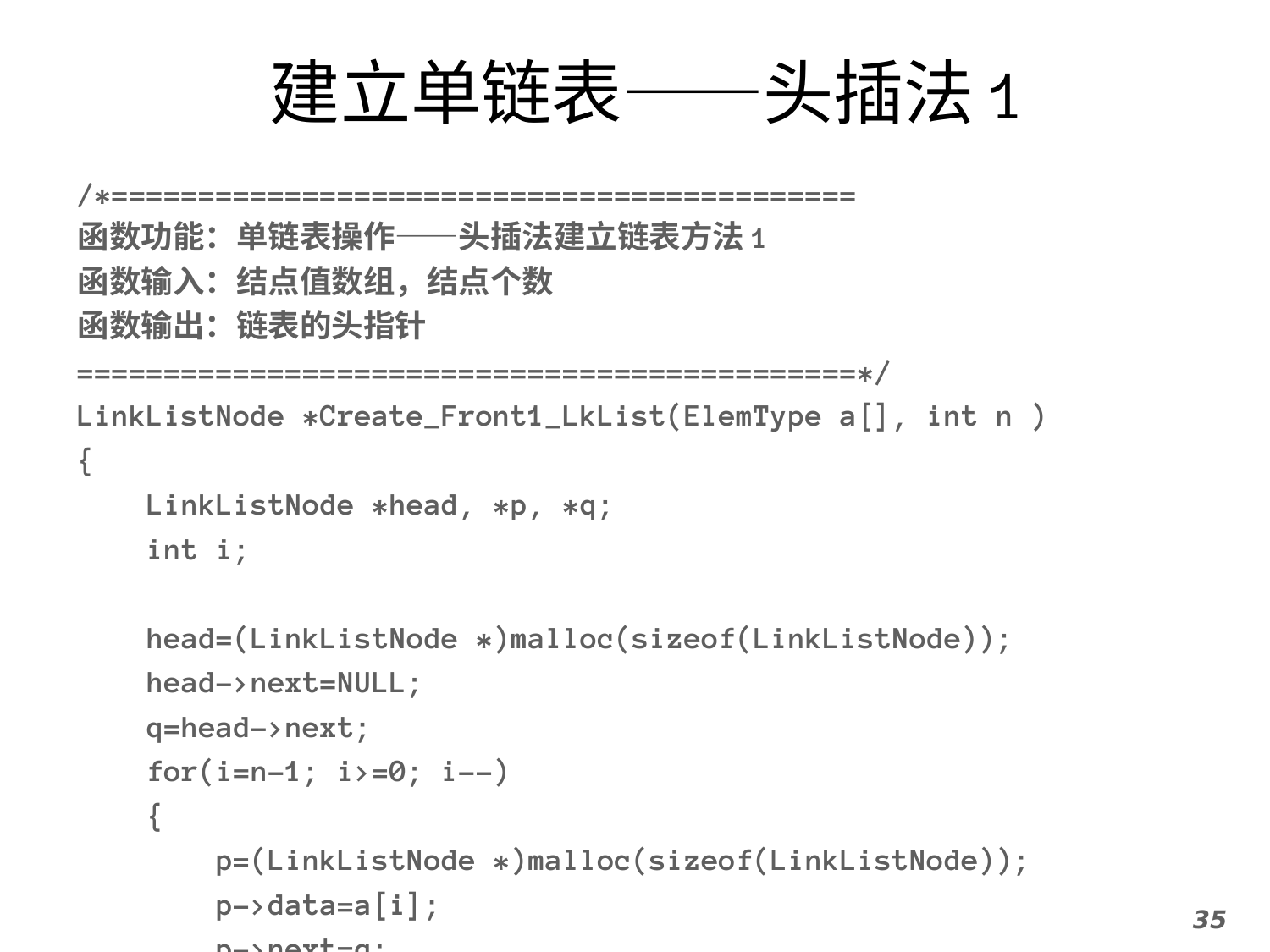

# 建立单链表——头插法1
/*===========================================
函数功能：单链表操作——头插法建立链表方法1
函数输入：结点值数组，结点个数
函数输出：链表的头指针
=============================================*/
LinkListNode *Create_Front1_LkList(ElemType a[], int n )
{
    LinkListNode *head, *p, *q;
    int i;

    head=(LinkListNode *)malloc(sizeof(LinkListNode));
    head->next=NULL;
    q=head->next;
    for(i=n-1; i>=0; i--)
    {
        p=(LinkListNode *)malloc(sizeof(LinkListNode));
        p->data=a[i];
        p->next=q;
        head->next=p;
        q=head->next;
    }
    return head;
}

35